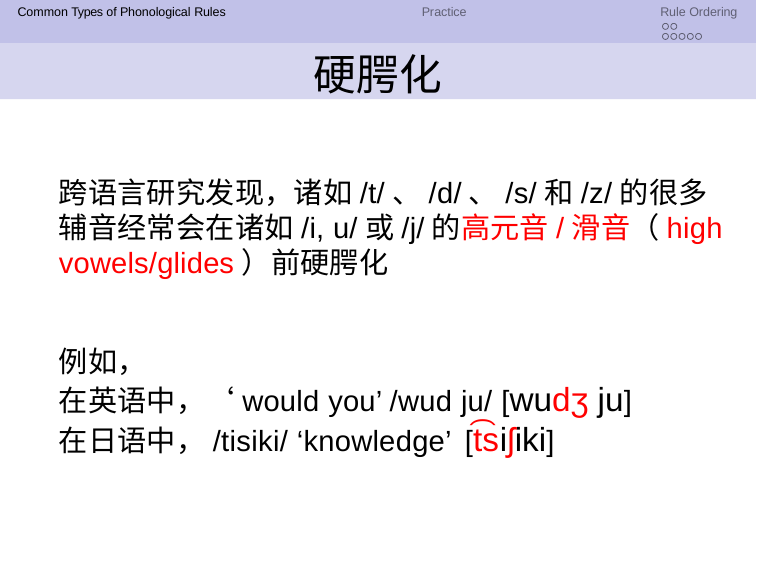

Common Types of Phonological Rules
Practice
Rule Ordering

硬腭化
跨语言研究发现，诸如/t/、/d/、/s/和/z/的很多辅音经常会在诸如/i, u/或/j/的高元音/滑音（high vowels/glides）前硬腭化

例如，
在英语中，‘would you’ /wud ju/ [wudʒ ju]
在日语中，/tisiki/ ‘knowledge’ [t͡siʃiki]